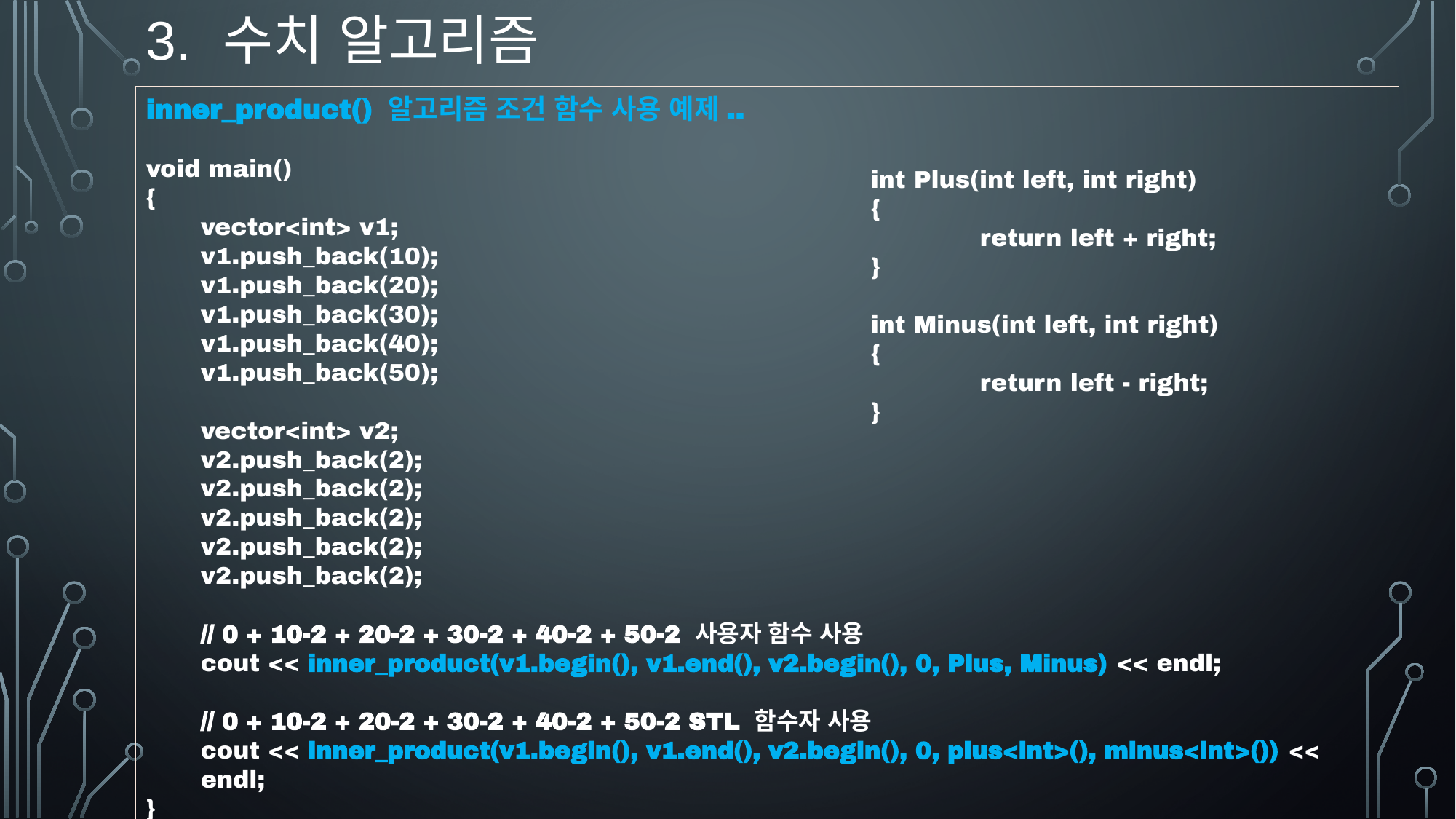

# 3. 수치 알고리즘
inner_product() 알고리즘 조건 함수 사용 예제..

void main()
{
vector<int> v1;
v1.push_back(10);
v1.push_back(20);
v1.push_back(30);
v1.push_back(40);
v1.push_back(50);

vector<int> v2;
v2.push_back(2);
v2.push_back(2);
v2.push_back(2);
v2.push_back(2);
v2.push_back(2);

// 0 + 10-2 + 20-2 + 30-2 + 40-2 + 50-2 사용자 함수 사용
cout << inner_product(v1.begin(), v1.end(), v2.begin(), 0, Plus, Minus) << endl;

// 0 + 10-2 + 20-2 + 30-2 + 40-2 + 50-2 STL 함수자 사용
cout << inner_product(v1.begin(), v1.end(), v2.begin(), 0, plus<int>(), minus<int>()) << endl;
}
int Plus(int left, int right)
{
	return left + right;
}

int Minus(int left, int right)
{
	return left - right;
}